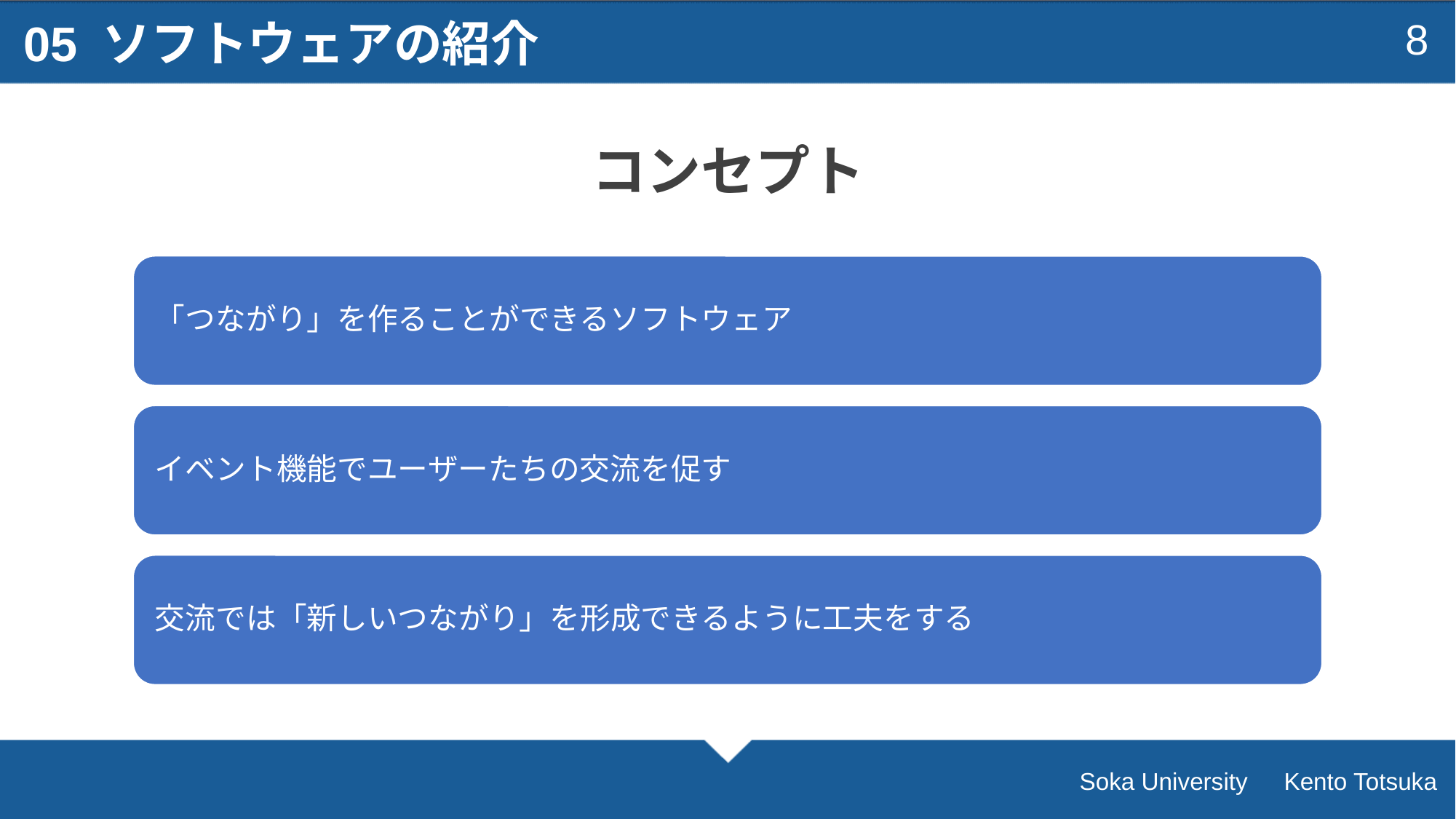

05 ソフトウェアの紹介
8
コンセプト
「つながり」を作ることができるソフトウェア
イベント機能でユーザーたちの交流を促す
交流では「新しいつながり」を形成できるように工夫をする
Soka University　Kento Totsuka